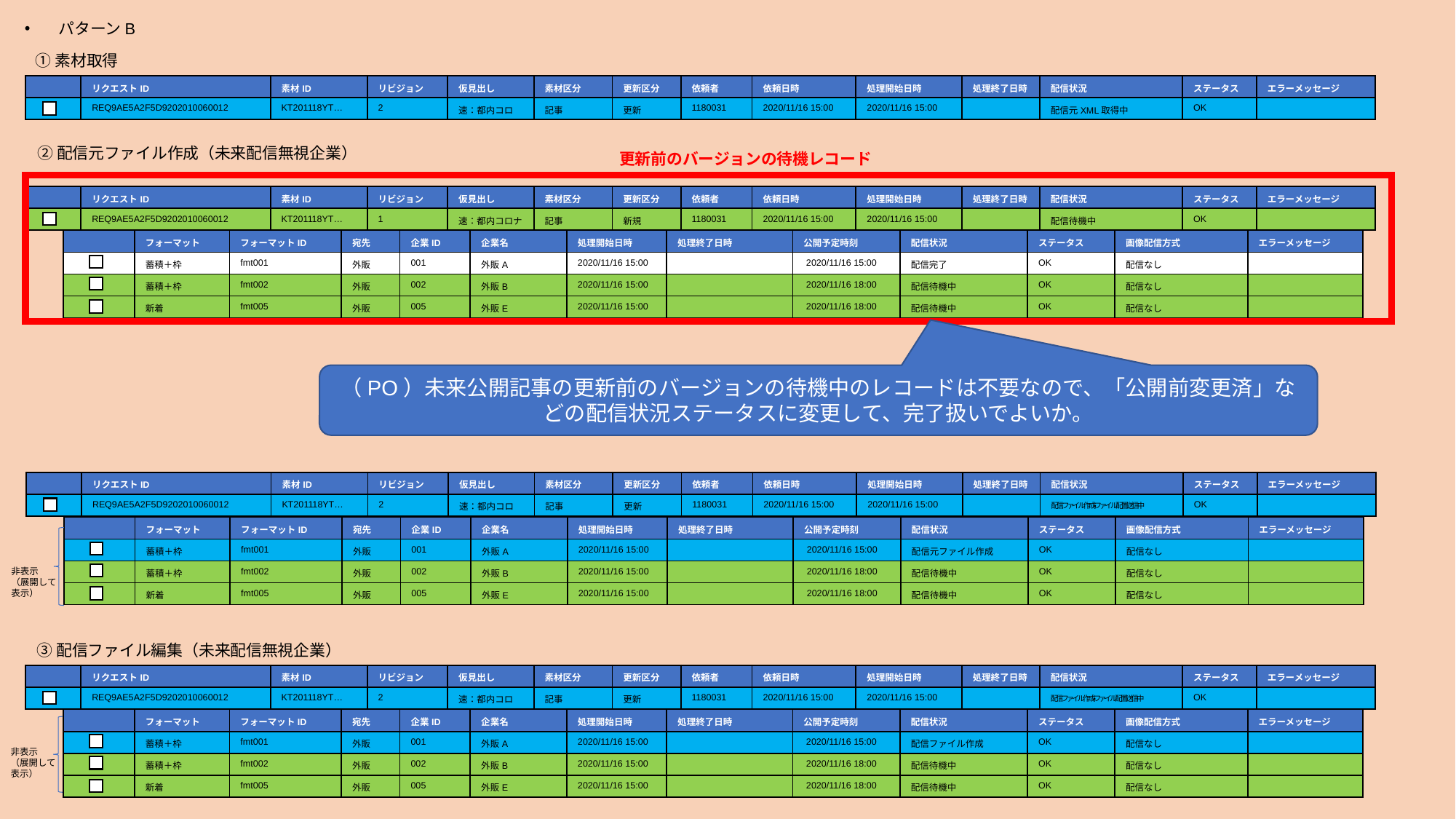

パターンB
①素材取得
|  | リクエストID | 素材ID | リビジョン | 仮見出し | 素材区分 | 更新区分 | 依頼者 | 依頼日時 | 処理開始日時 | 処理終了日時 | 配信状況 | ステータス | エラーメッセージ |
| --- | --- | --- | --- | --- | --- | --- | --- | --- | --- | --- | --- | --- | --- |
|  | REQ9AE5A2F5D9202010060012 | KT201118YT… | 2 | 速：都内コロ | 記事 | 更新 | 1180031 | 2020/11/16 15:00 | 2020/11/16 15:00 |  | 配信元XML取得中 | OK |  |

②配信元ファイル作成（未来配信無視企業）
更新前のバージョンの待機レコード

|  | リクエストID | 素材ID | リビジョン | 仮見出し | 素材区分 | 更新区分 | 依頼者 | 依頼日時 | 処理開始日時 | 処理終了日時 | 配信状況 | ステータス | エラーメッセージ |
| --- | --- | --- | --- | --- | --- | --- | --- | --- | --- | --- | --- | --- | --- |
|  | REQ9AE5A2F5D9202010060012 | KT201118YT… | 1 | 速：都内コロナ | 記事 | 新規 | 1180031 | 2020/11/16 15:00 | 2020/11/16 15:00 |  | 配信待機中 | OK |  |

|  | フォーマット | フォーマットID | 宛先 | 企業ID | 企業名 | 処理開始日時 | 処理終了日時 | 公開予定時刻 | 配信状況 | ステータス | 画像配信方式 | エラーメッセージ |
| --- | --- | --- | --- | --- | --- | --- | --- | --- | --- | --- | --- | --- |
|  | 蓄積＋枠 | fmt001 | 外販 | 001 | 外販A | 2020/11/16 15:00 |  | 2020/11/16 15:00 | 配信完了 | OK | 配信なし |  |
|  | 蓄積＋枠 | fmt002 | 外販 | 002 | 外販B | 2020/11/16 15:00 |  | 2020/11/16 18:00 | 配信待機中 | OK | 配信なし |  |
|  | 新着 | fmt005 | 外販 | 005 | 外販E | 2020/11/16 15:00 |  | 2020/11/16 18:00 | 配信待機中 | OK | 配信なし |  |

（PO）未来公開記事の更新前のバージョンの待機中のレコードは不要なので、「公開前変更済」などの配信状況ステータスに変更して、完了扱いでよいか。
|  | リクエストID | 素材ID | リビジョン | 仮見出し | 素材区分 | 更新区分 | 依頼者 | 依頼日時 | 処理開始日時 | 処理終了日時 | 配信状況 | ステータス | エラーメッセージ |
| --- | --- | --- | --- | --- | --- | --- | --- | --- | --- | --- | --- | --- | --- |
|  | REQ9AE5A2F5D9202010060012 | KT201118YT… | 2 | 速：都内コロ | 記事 | 更新 | 1180031 | 2020/11/16 15:00 | 2020/11/16 15:00 |  | 配信ファイル作成・ファイル配置送信中 | OK |  |

|  | フォーマット | フォーマットID | 宛先 | 企業ID | 企業名 | 処理開始日時 | 処理終了日時 | 公開予定時刻 | 配信状況 | ステータス | 画像配信方式 | エラーメッセージ |
| --- | --- | --- | --- | --- | --- | --- | --- | --- | --- | --- | --- | --- |
|  | 蓄積＋枠 | fmt001 | 外販 | 001 | 外販A | 2020/11/16 15:00 |  | 2020/11/16 15:00 | 配信元ファイル作成 | OK | 配信なし |  |
|  | 蓄積＋枠 | fmt002 | 外販 | 002 | 外販B | 2020/11/16 15:00 |  | 2020/11/16 18:00 | 配信待機中 | OK | 配信なし |  |
|  | 新着 | fmt005 | 外販 | 005 | 外販E | 2020/11/16 15:00 |  | 2020/11/16 18:00 | 配信待機中 | OK | 配信なし |  |

非表示
（展開して
表示）
③配信ファイル編集（未来配信無視企業）
|  | リクエストID | 素材ID | リビジョン | 仮見出し | 素材区分 | 更新区分 | 依頼者 | 依頼日時 | 処理開始日時 | 処理終了日時 | 配信状況 | ステータス | エラーメッセージ |
| --- | --- | --- | --- | --- | --- | --- | --- | --- | --- | --- | --- | --- | --- |
|  | REQ9AE5A2F5D9202010060012 | KT201118YT… | 2 | 速：都内コロ | 記事 | 更新 | 1180031 | 2020/11/16 15:00 | 2020/11/16 15:00 |  | 配信ファイル作成・ファイル配置送信中 | OK |  |

|  | フォーマット | フォーマットID | 宛先 | 企業ID | 企業名 | 処理開始日時 | 処理終了日時 | 公開予定時刻 | 配信状況 | ステータス | 画像配信方式 | エラーメッセージ |
| --- | --- | --- | --- | --- | --- | --- | --- | --- | --- | --- | --- | --- |
|  | 蓄積＋枠 | fmt001 | 外販 | 001 | 外販A | 2020/11/16 15:00 |  | 2020/11/16 15:00 | 配信ファイル作成 | OK | 配信なし |  |
|  | 蓄積＋枠 | fmt002 | 外販 | 002 | 外販B | 2020/11/16 15:00 |  | 2020/11/16 18:00 | 配信待機中 | OK | 配信なし |  |
|  | 新着 | fmt005 | 外販 | 005 | 外販E | 2020/11/16 15:00 |  | 2020/11/16 18:00 | 配信待機中 | OK | 配信なし |  |

非表示
（展開して
表示）